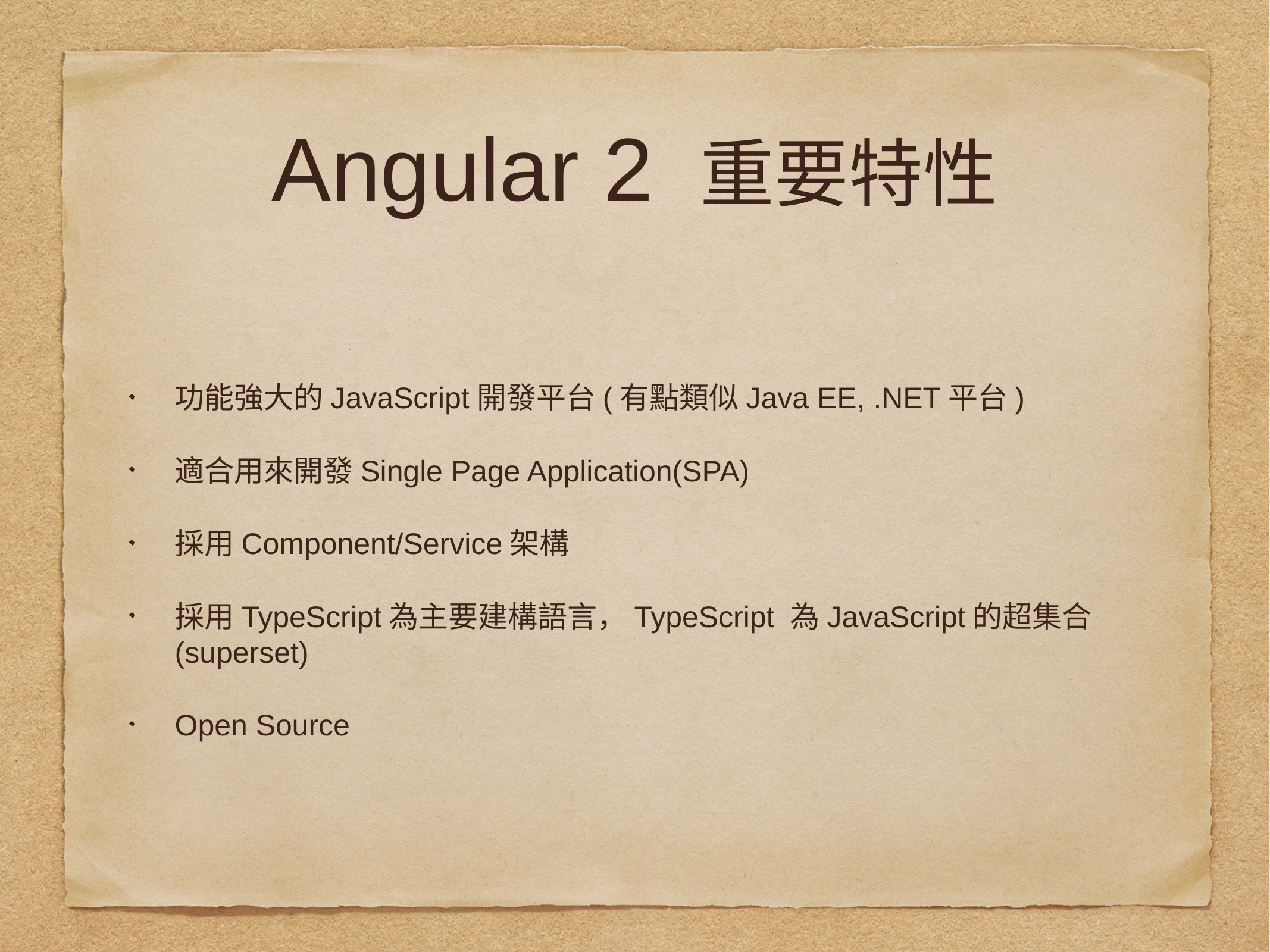

# Angular 2 重要特性
功能強大的JavaScript開發平台(有點類似Java EE, .NET平台)
適合用來開發Single Page Application(SPA)
採用Component/Service架構
採用TypeScript為主要建構語言，TypeScript 為JavaScript的超集合(superset)
Open Source